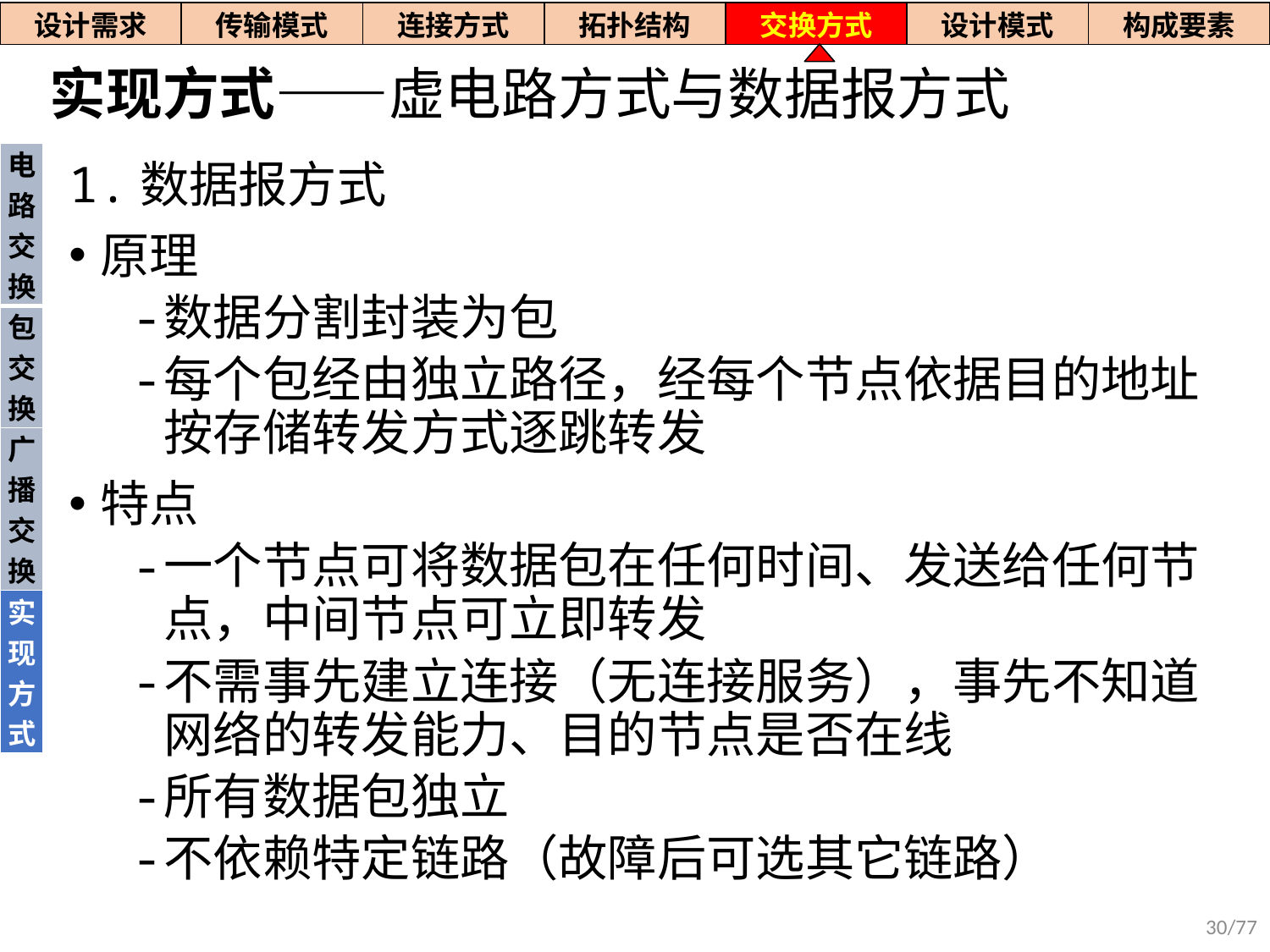

| 设计需求 | 传输模式 | 连接方式 | 拓扑结构 | 交换方式 | 设计模式 | 构成要素 |
| --- | --- | --- | --- | --- | --- | --- |

# 实现方式——虚电路方式与数据报方式
| 电路交换 |
| --- |
| 包交换 |
| 广播交换 |
| 实现方式 |
1.数据报方式
原理
数据分割封装为包
每个包经由独立路径，经每个节点依据目的地址按存储转发方式逐跳转发
特点
一个节点可将数据包在任何时间、发送给任何节点，中间节点可立即转发
不需事先建立连接（无连接服务），事先不知道网络的转发能力、目的节点是否在线
所有数据包独立
不依赖特定链路（故障后可选其它链路）
30/77